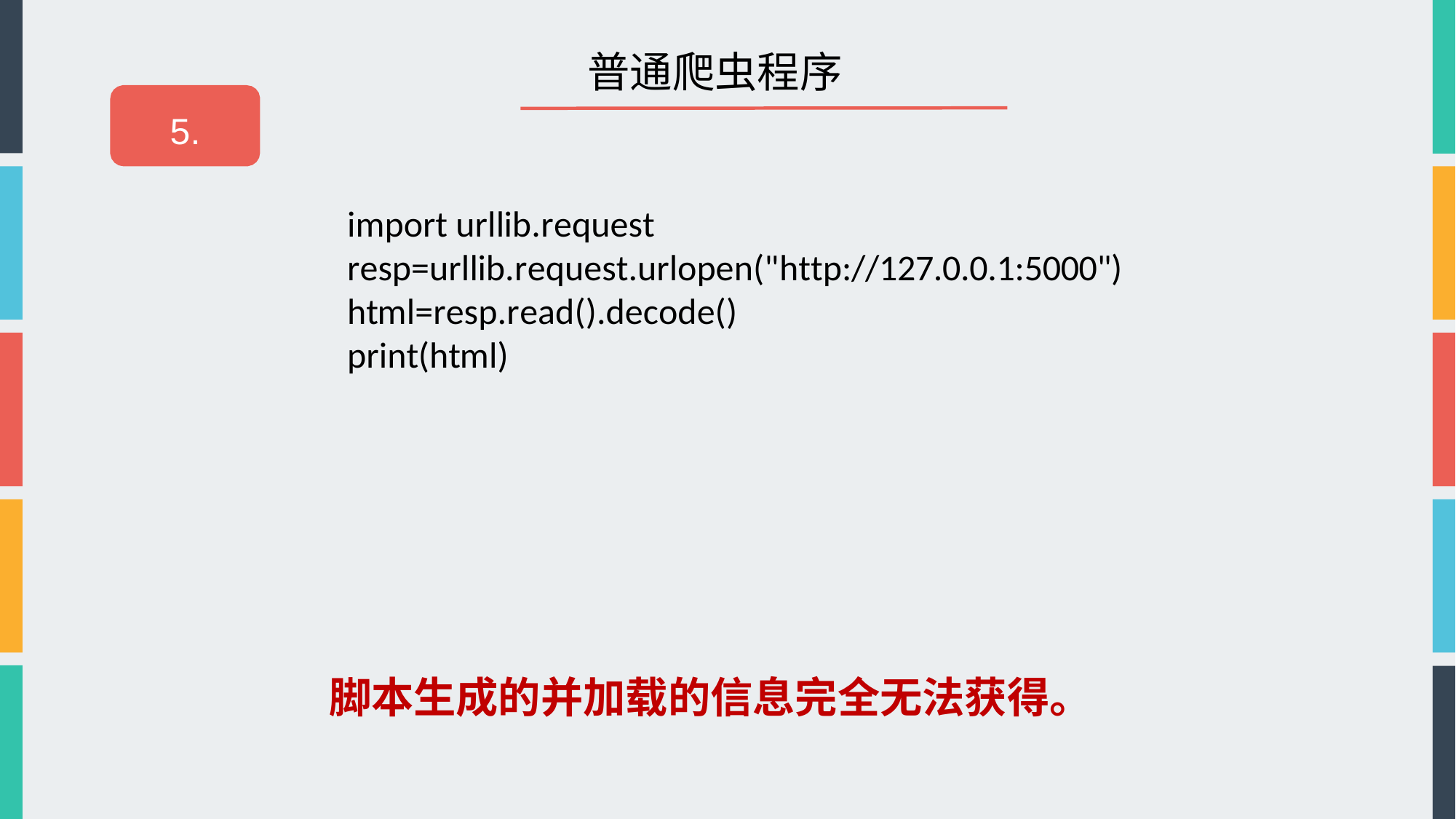

# 普通爬虫程序

5.

import urllib.request resp=urllib.request.urlopen("http://127.0.0.1:5000") html=resp.read().decode()
print(html)

脚本生成的并加载的信息完全无法获得。